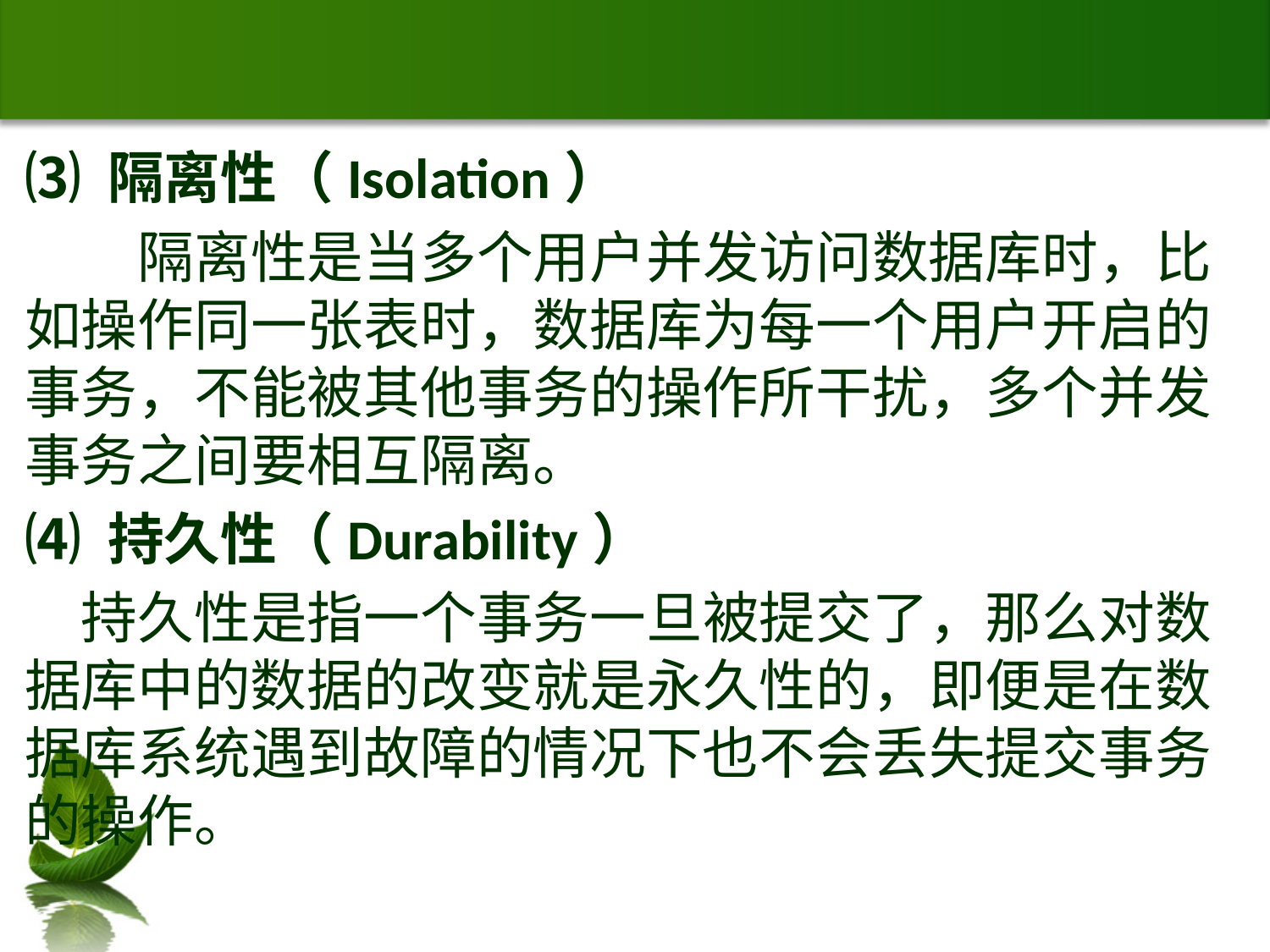

#
⑶ 隔离性（Isolation）
　　隔离性是当多个用户并发访问数据库时，比如操作同一张表时，数据库为每一个用户开启的事务，不能被其他事务的操作所干扰，多个并发事务之间要相互隔离。
⑷ 持久性（Durability）
　持久性是指一个事务一旦被提交了，那么对数据库中的数据的改变就是永久性的，即便是在数据库系统遇到故障的情况下也不会丢失提交事务的操作。